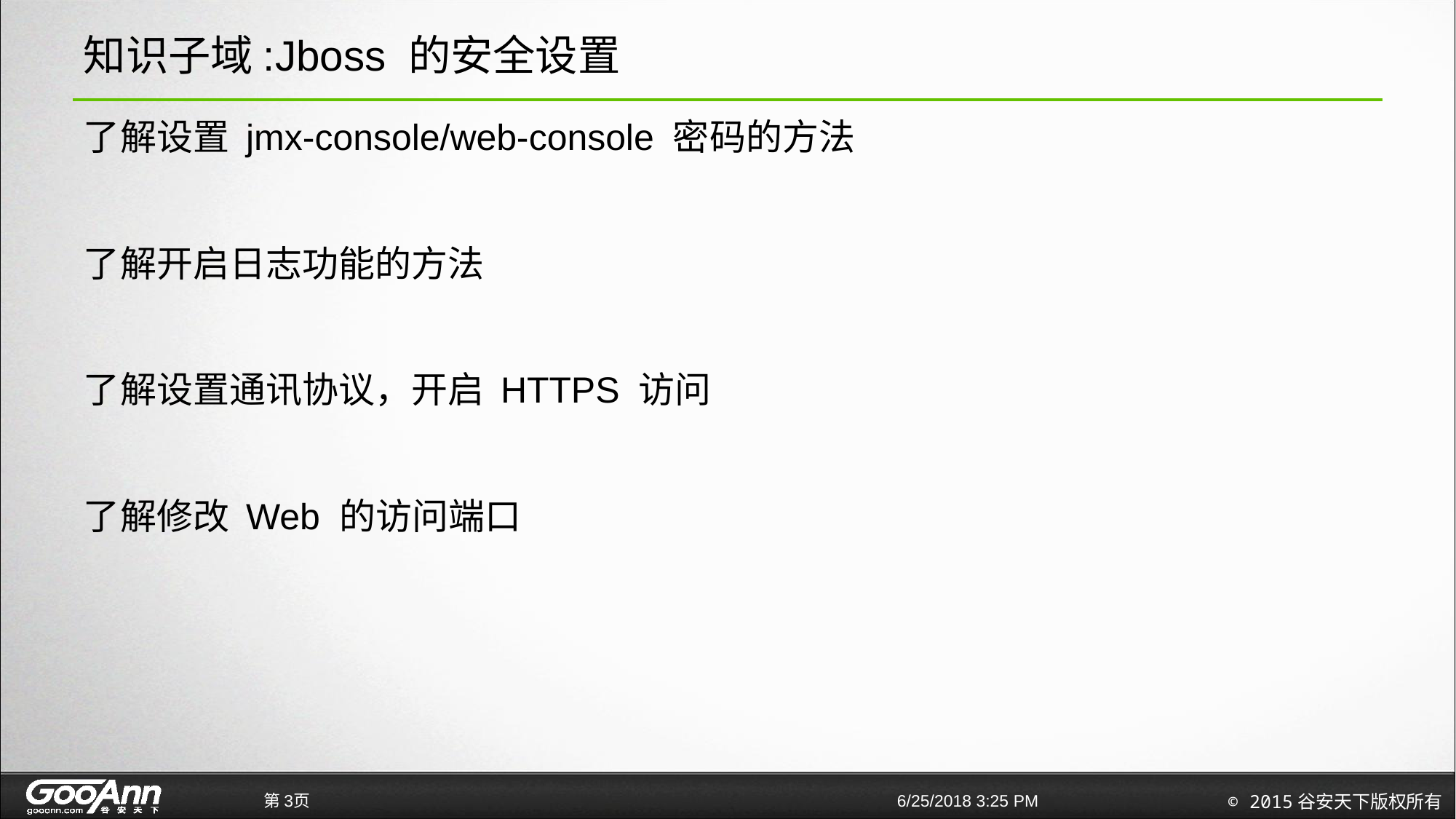

# 知识子域:Jboss 的安全设置
了解设置 jmx-console/web-console 密码的方法

了解开启日志功能的方法

了解设置通讯协议，开启 HTTPS 访问

了解修改 Web 的访问端口